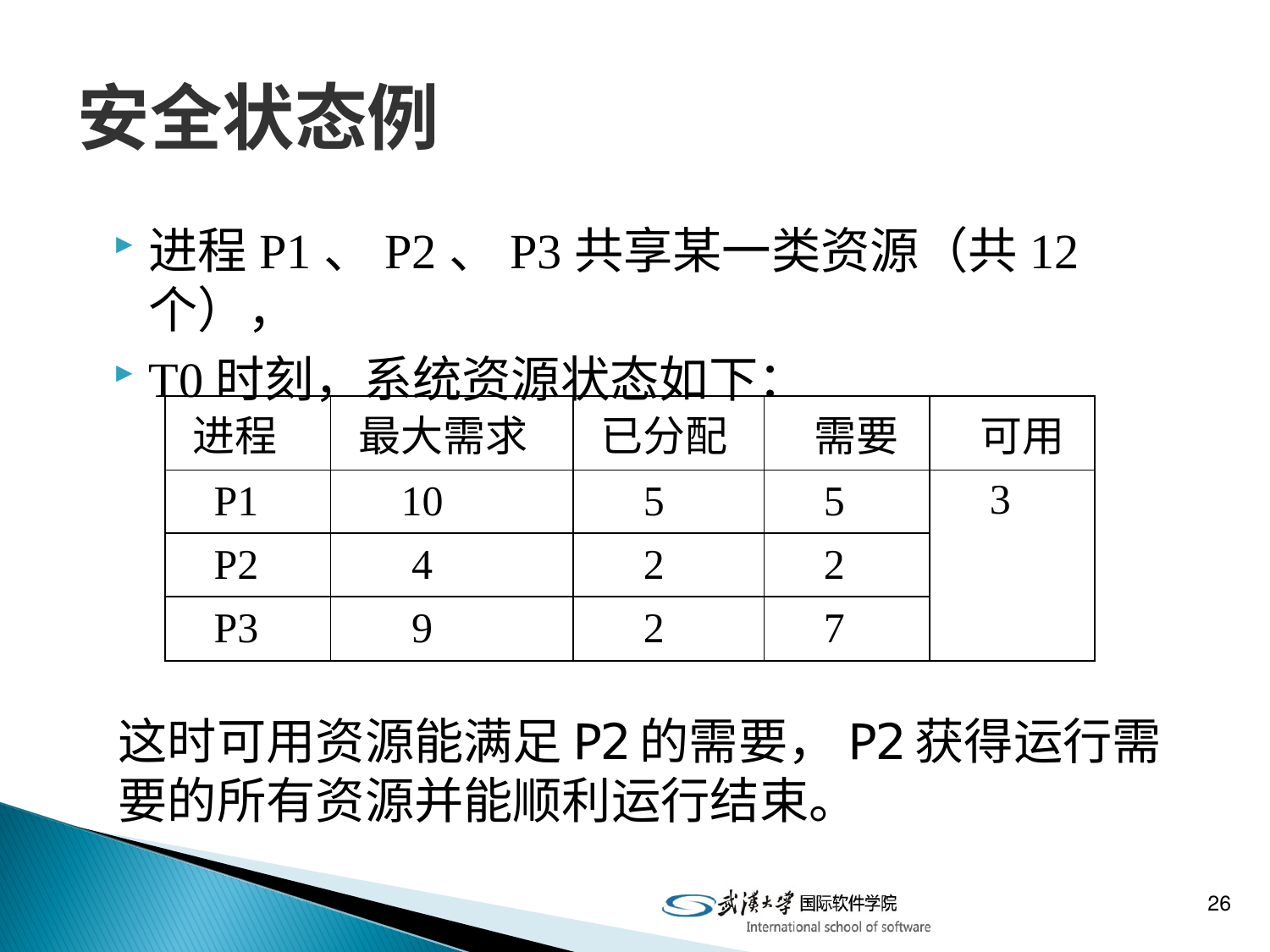

# 安全状态例
进程P1、P2、P3共享某一类资源（共12个），
T0时刻，系统资源状态如下：
| 进程 | 最大需求 | 已分配 | 需要 | 可用 |
| --- | --- | --- | --- | --- |
| P1 | 10 | 5 | 5 | 3 |
| P2 | 4 | 2 | 2 |  |
| P3 | 9 | 2 | 7 |  |
这时可用资源能满足P2的需要，P2获得运行需要的所有资源并能顺利运行结束。